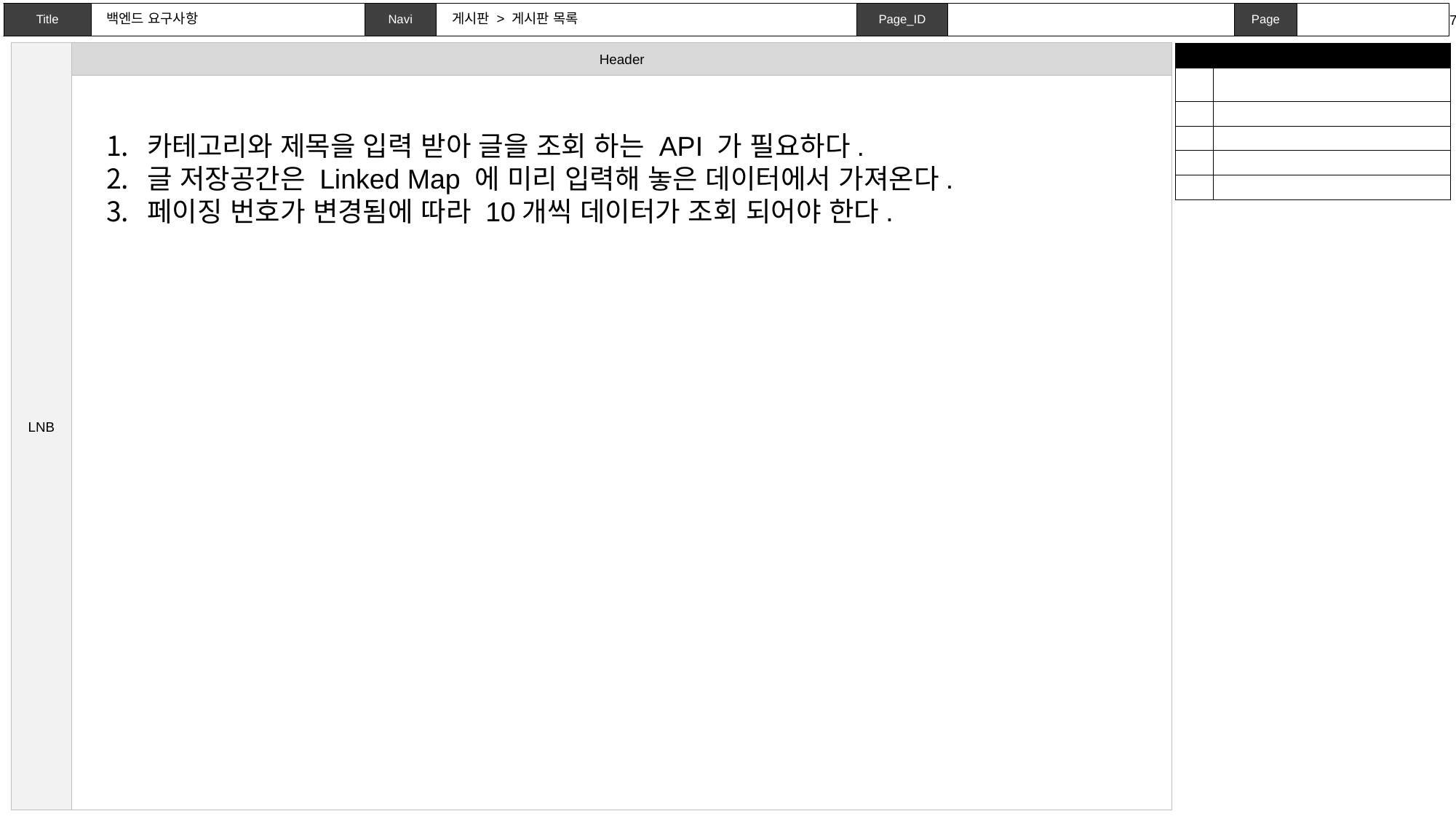

게시판 > 게시판 목록

# 백엔드 요구사항
|  |  |
| --- | --- |
|  |  |
|  |  |
|  |  |
|  |  |
|  |  |
카테고리와 제목을 입력 받아 글을 조회 하는 API 가 필요하다.
글 저장공간은 Linked Map 에 미리 입력해 놓은 데이터에서 가져온다.
페이징 번호가 변경됨에 따라 10개씩 데이터가 조회 되어야 한다.